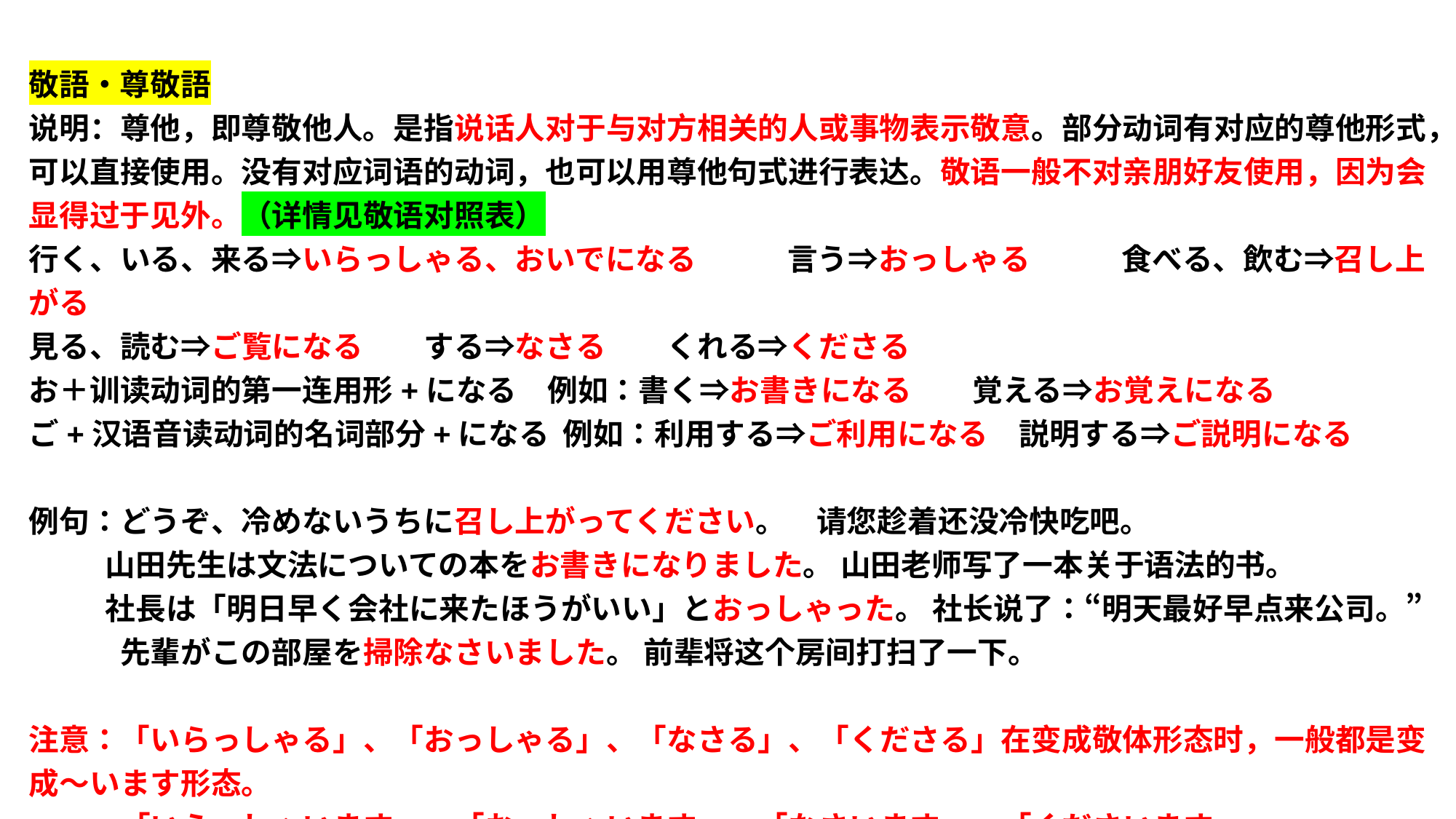

敬語・尊敬語
说明：尊他，即尊敬他人。是指说话人对于与对方相关的人或事物表示敬意。部分动词有对应的尊他形式，可以直接使用。没有对应词语的动词，也可以用尊他句式进行表达。敬语一般不对亲朋好友使用，因为会显得过于见外。（详情见敬语对照表）
行く、いる、来る⇒いらっしゃる、おいでになる　　　言う⇒おっしゃる　　　食べる、飲む⇒召し上がる
見る、読む⇒ご覧になる　　する⇒なさる　　くれる⇒くださる
お＋训读动词的第一连用形+になる　例如：書く⇒お書きになる　　覚える⇒お覚えになる
ご+汉语音读动词的名词部分+になる  例如：利用する⇒ご利用になる　説明する⇒ご説明になる

例句：どうぞ、冷めないうちに召し上がってください。　请您趁着还没冷快吃吧。
          山田先生は文法についての本をお書きになりました。 山田老师写了一本关于语法的书。
          社長は「明日早く会社に来たほうがいい」とおっしゃった。 社长说了：“明天最好早点来公司。”
　　　先輩がこの部屋を掃除なさいました。 前辈将这个房间打扫了一下。

注意：「いらっしゃる」、「おっしゃる」、「なさる」、「くださる」在变成敬体形态时，一般都是变成～います形态。
　　　「いらっしゃいます」、「おっしゃいます」、「なさいます」、「くださいます」